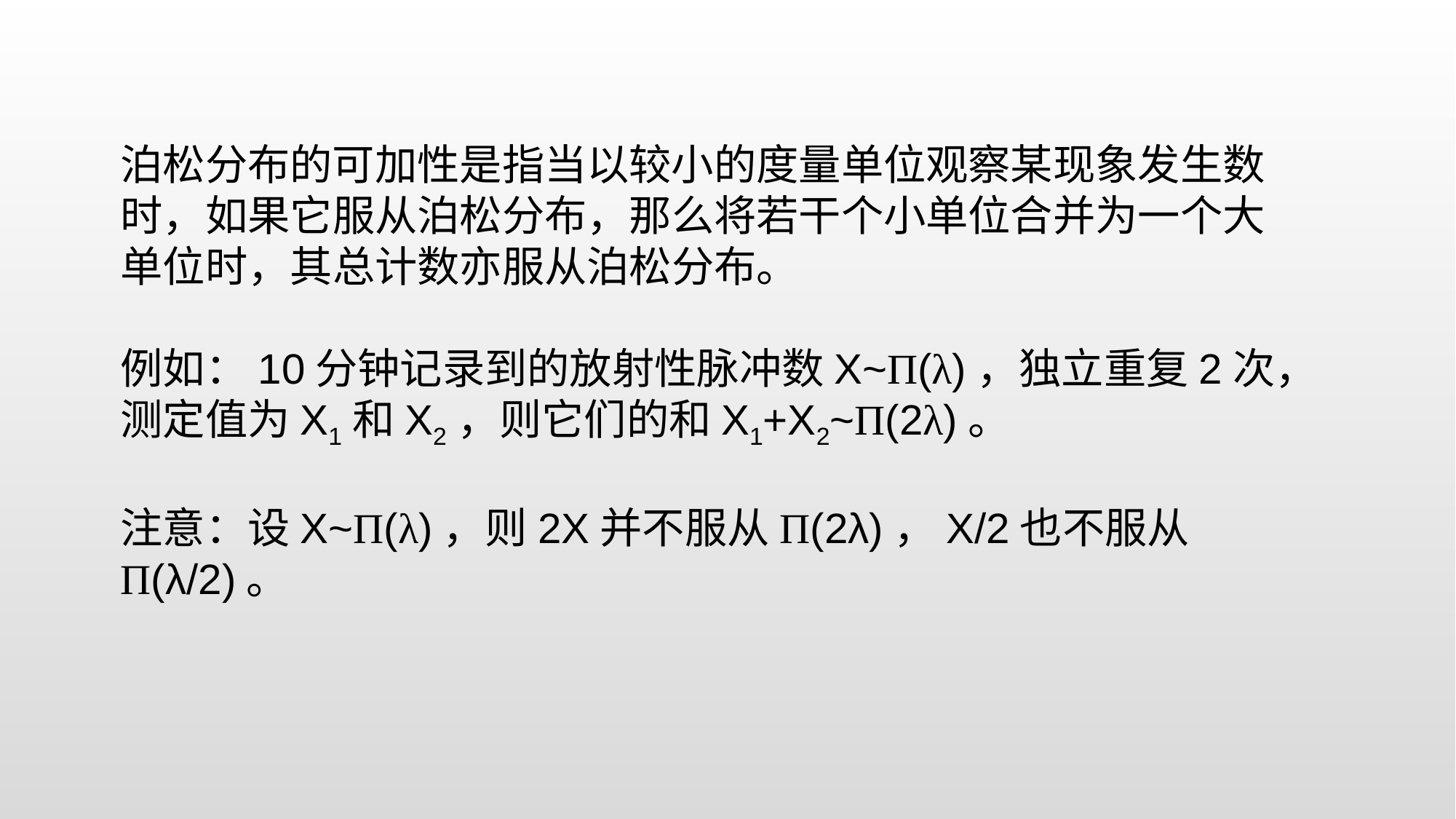

泊松分布的可加性是指当以较小的度量单位观察某现象发生数时，如果它服从泊松分布，那么将若干个小单位合并为一个大单位时，其总计数亦服从泊松分布。

例如：10分钟记录到的放射性脉冲数X~Π(λ)，独立重复2次，测定值为X1和X2，则它们的和X1+X2~Π(2λ)。

注意：设X~Π(λ)，则2X并不服从Π(2λ)，X/2也不服从Π(λ/2)。